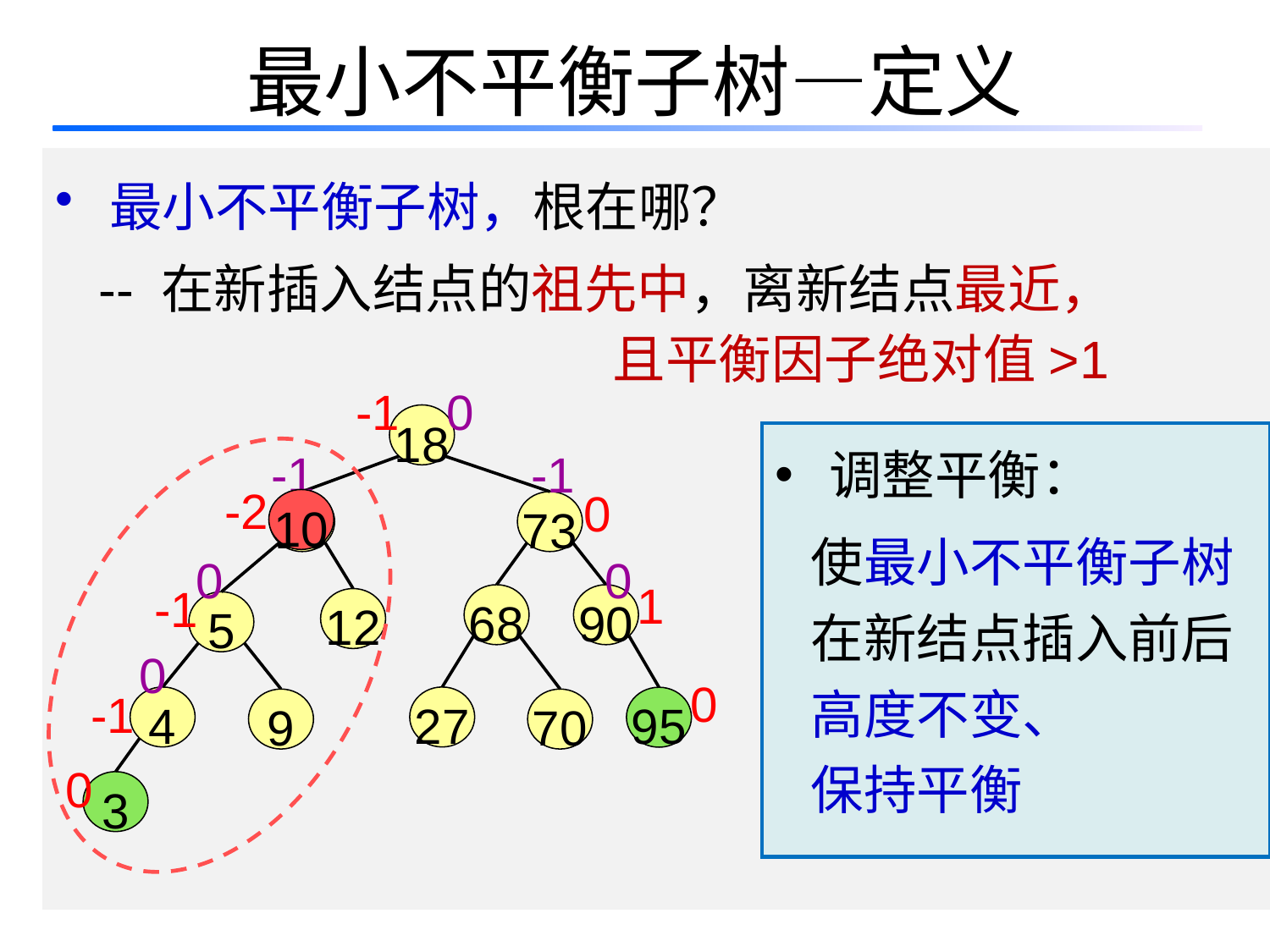

# 最小不平衡子树—定义

 最小不平衡子树，根在哪？
   -- 在新插入结点的祖先中，离新结点最近，
                                              且平衡因子绝对值>1

-1
0
18
-1
-1

 调整平衡：
  使最小不平衡子树
  在新结点插入前后
  高度不变、
  保持平衡

-2
0
10
10
73
0
0
1
-1
68
90
12
5
0
0
-1
4
27
95
9
70
0
3